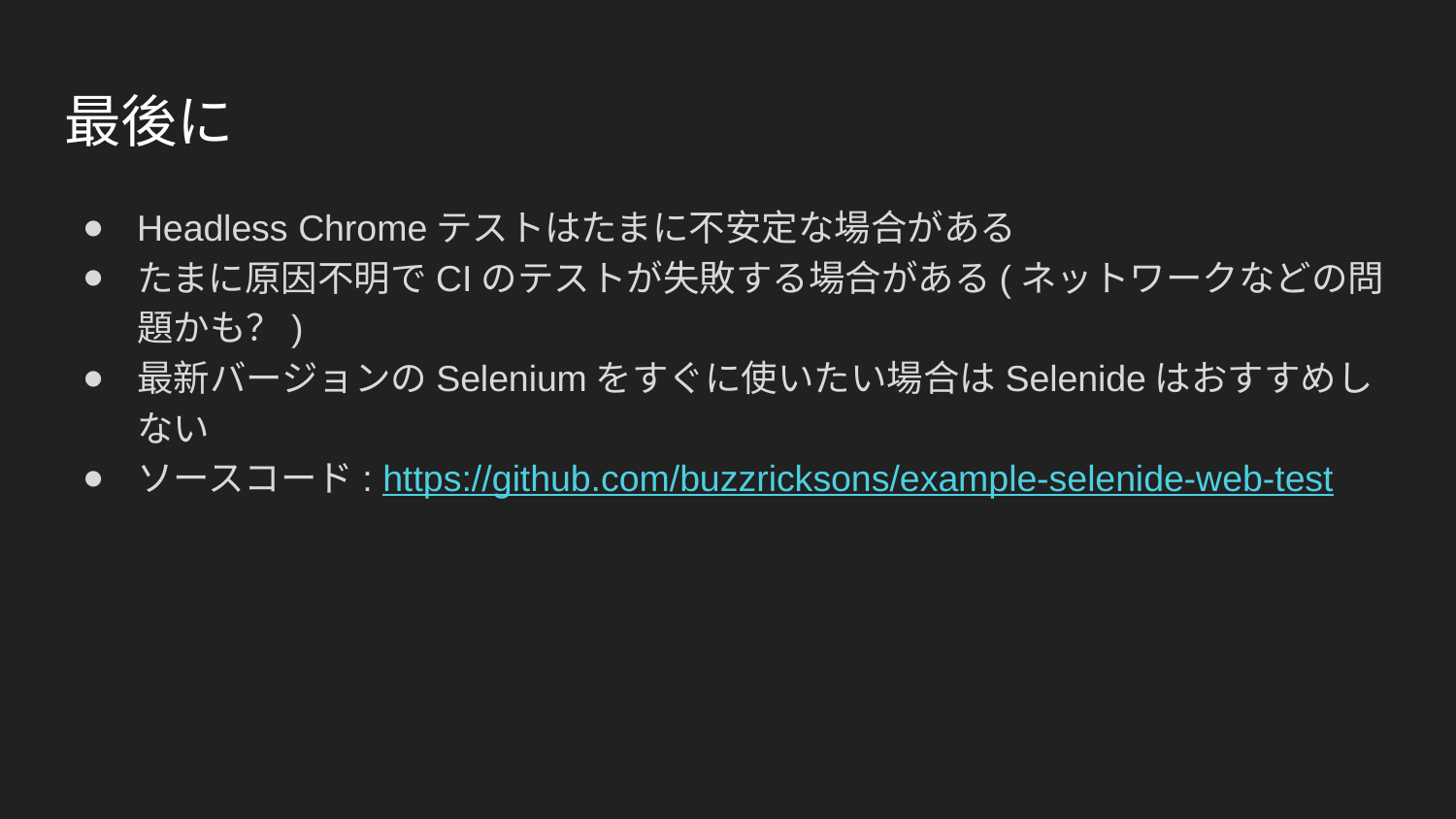

# 最後に
Headless Chromeテストはたまに不安定な場合がある
たまに原因不明でCIのテストが失敗する場合がある(ネットワークなどの問題かも？)
最新バージョンのSeleniumをすぐに使いたい場合はSelenideはおすすめしない
ソースコード: https://github.com/buzzricksons/example-selenide-web-test